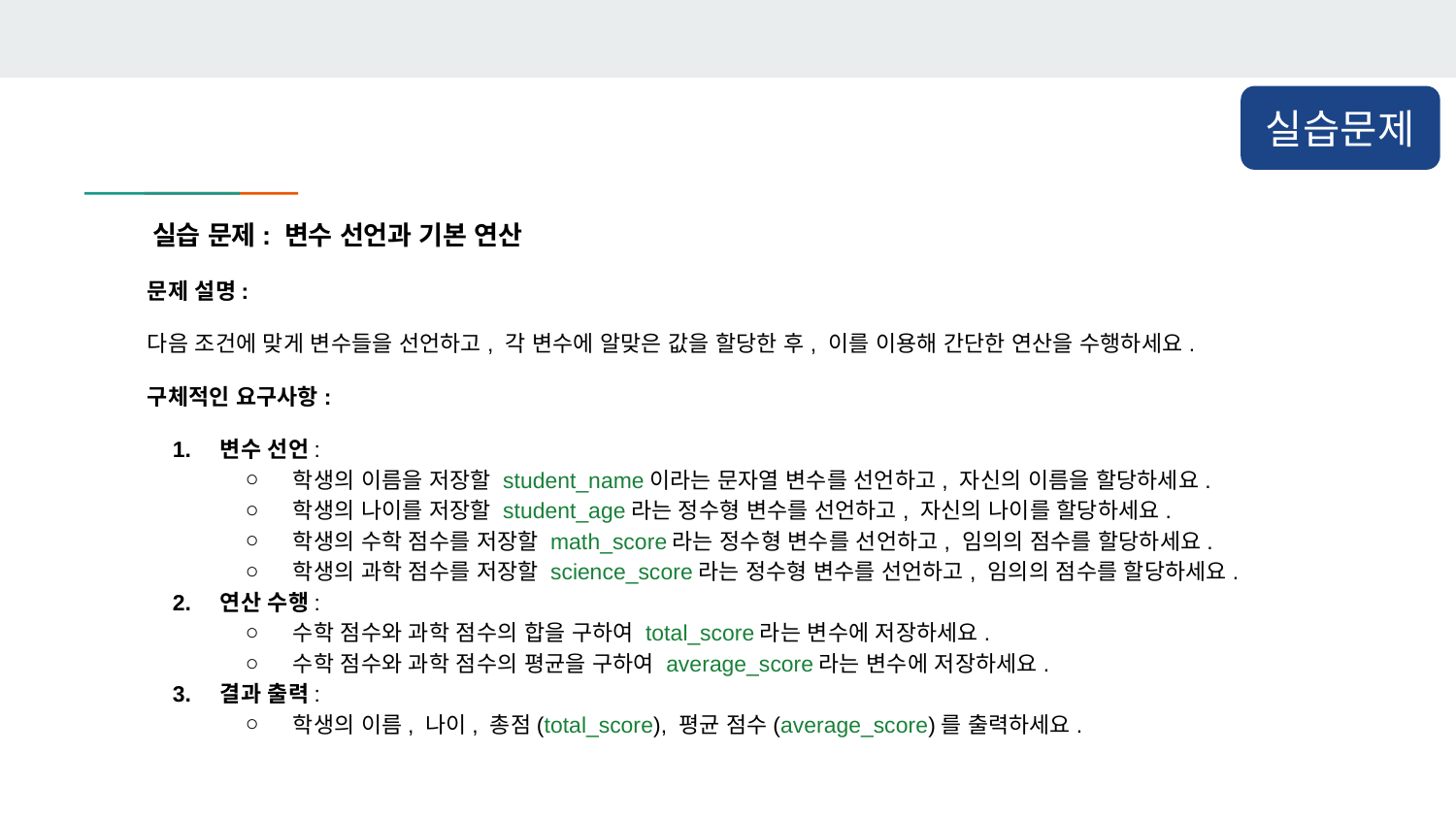

실습문제
​실습 문제: 변수 선언과 기본 연산
문제 설명:
다음 조건에 맞게 변수들을 선언하고, 각 변수에 알맞은 값을 할당한 후, 이를 이용해 간단한 연산을 수행하세요.
구체적인 요구사항:
변수 선언:
학생의 이름을 저장할 student_name이라는 문자열 변수를 선언하고, 자신의 이름을 할당하세요.
학생의 나이를 저장할 student_age라는 정수형 변수를 선언하고, 자신의 나이를 할당하세요.
학생의 수학 점수를 저장할 math_score라는 정수형 변수를 선언하고, 임의의 점수를 할당하세요.
학생의 과학 점수를 저장할 science_score라는 정수형 변수를 선언하고, 임의의 점수를 할당하세요.
연산 수행:
수학 점수와 과학 점수의 합을 구하여 total_score라는 변수에 저장하세요.
수학 점수와 과학 점수의 평균을 구하여 average_score라는 변수에 저장하세요.
결과 출력:
학생의 이름, 나이, 총점(total_score), 평균 점수(average_score)를 출력하세요.
​